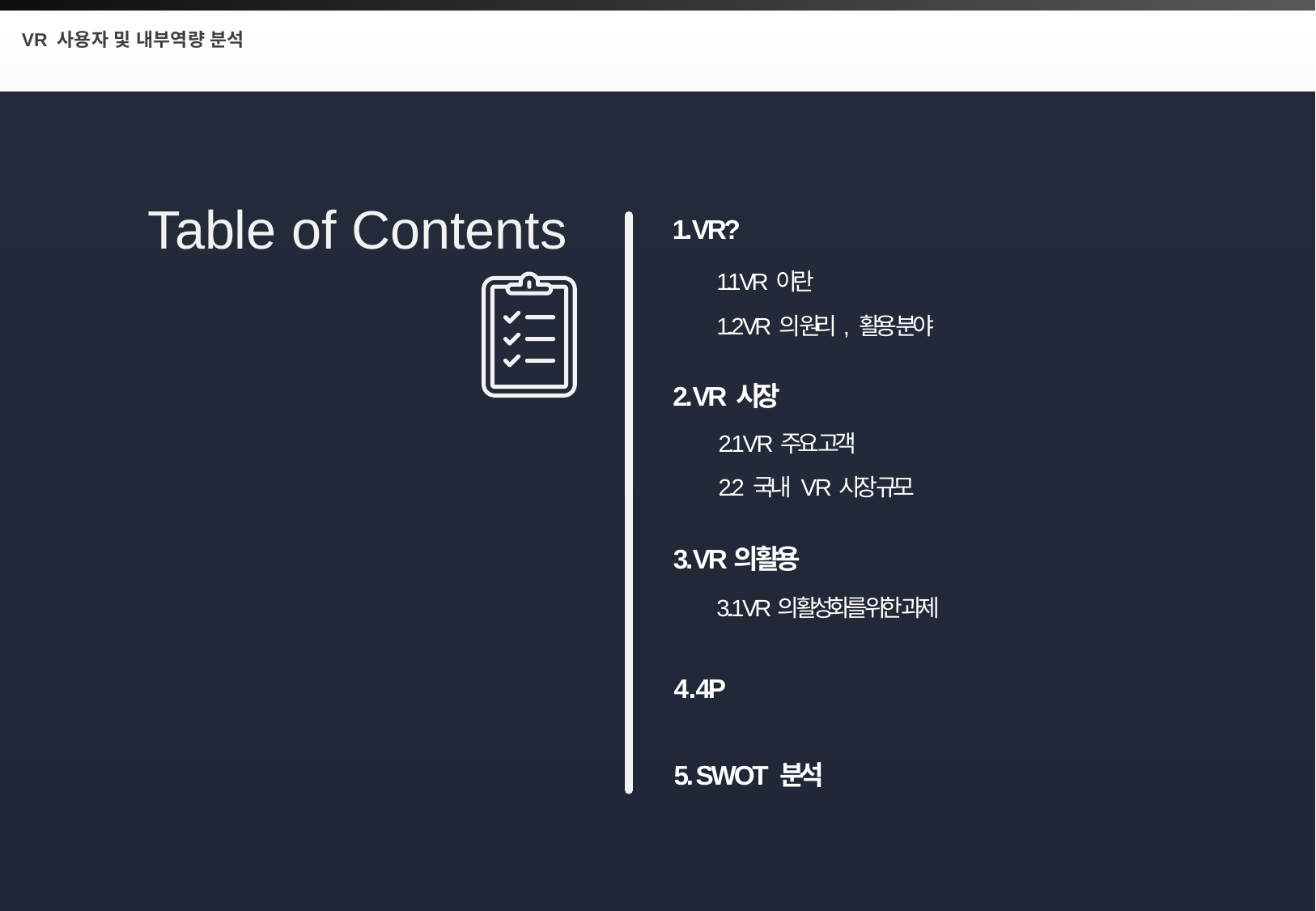

Table of Contents
1 .  V R ?
1 .1  V R 이란

1 .. 2  V R 의  원리,  활용  분야

2 .  V R 시장
2 . 1  V  R 주요  고객
2 . 2  국내  V  R 시장  규모
3 .  V R의 활용
3 .. 1  V R의 활성화를 위한  과제
4  .  4 P
5 .   S W O T  분석